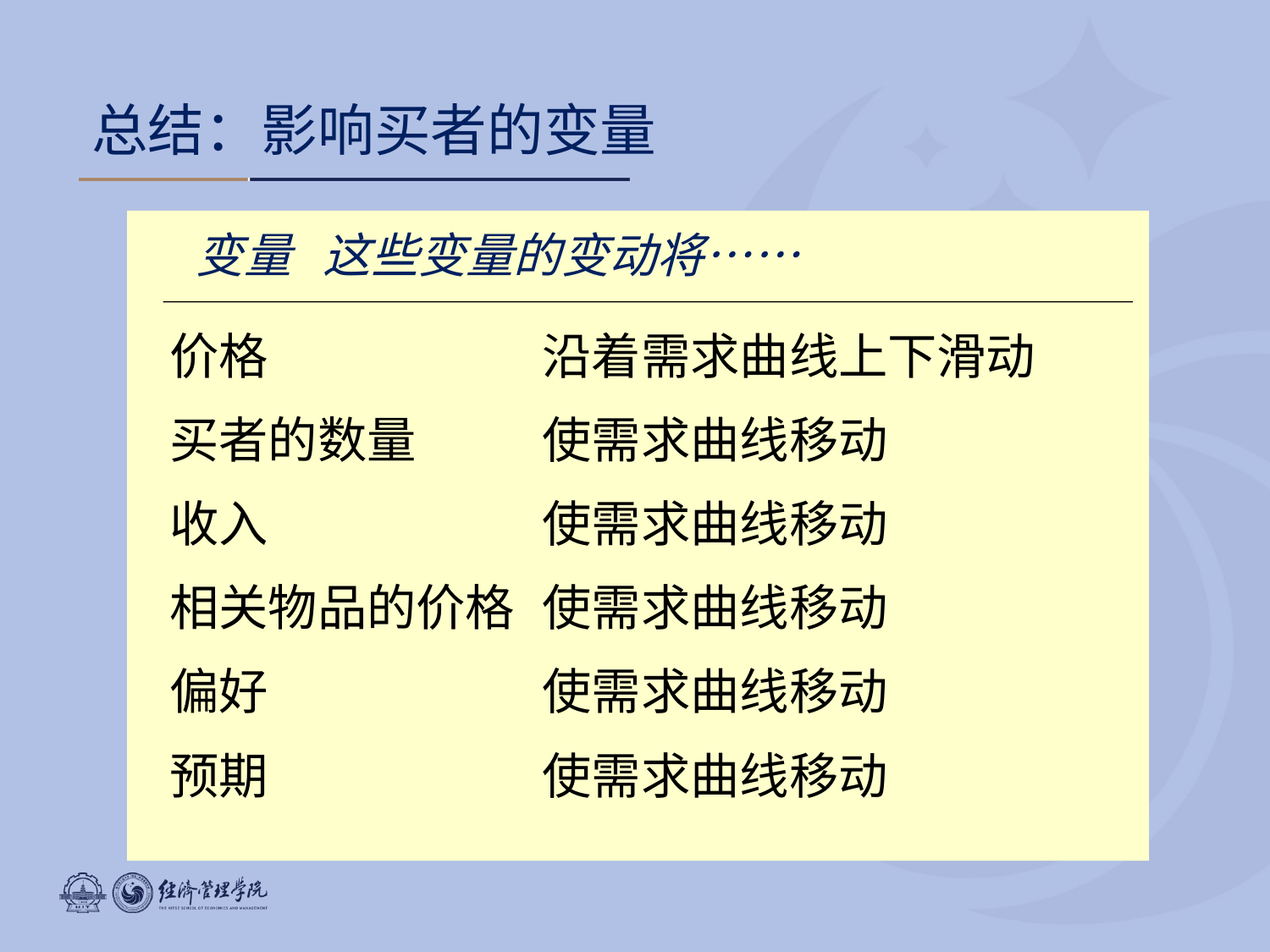

0
总结：影响买者的变量

变量	这些变量的变动将……

价格	沿着需求曲线上下滑动
买者的数量	使需求曲线移动
收入	使需求曲线移动
相关物品的价格	使需求曲线移动
偏好	使需求曲线移动
预期	使需求曲线移动